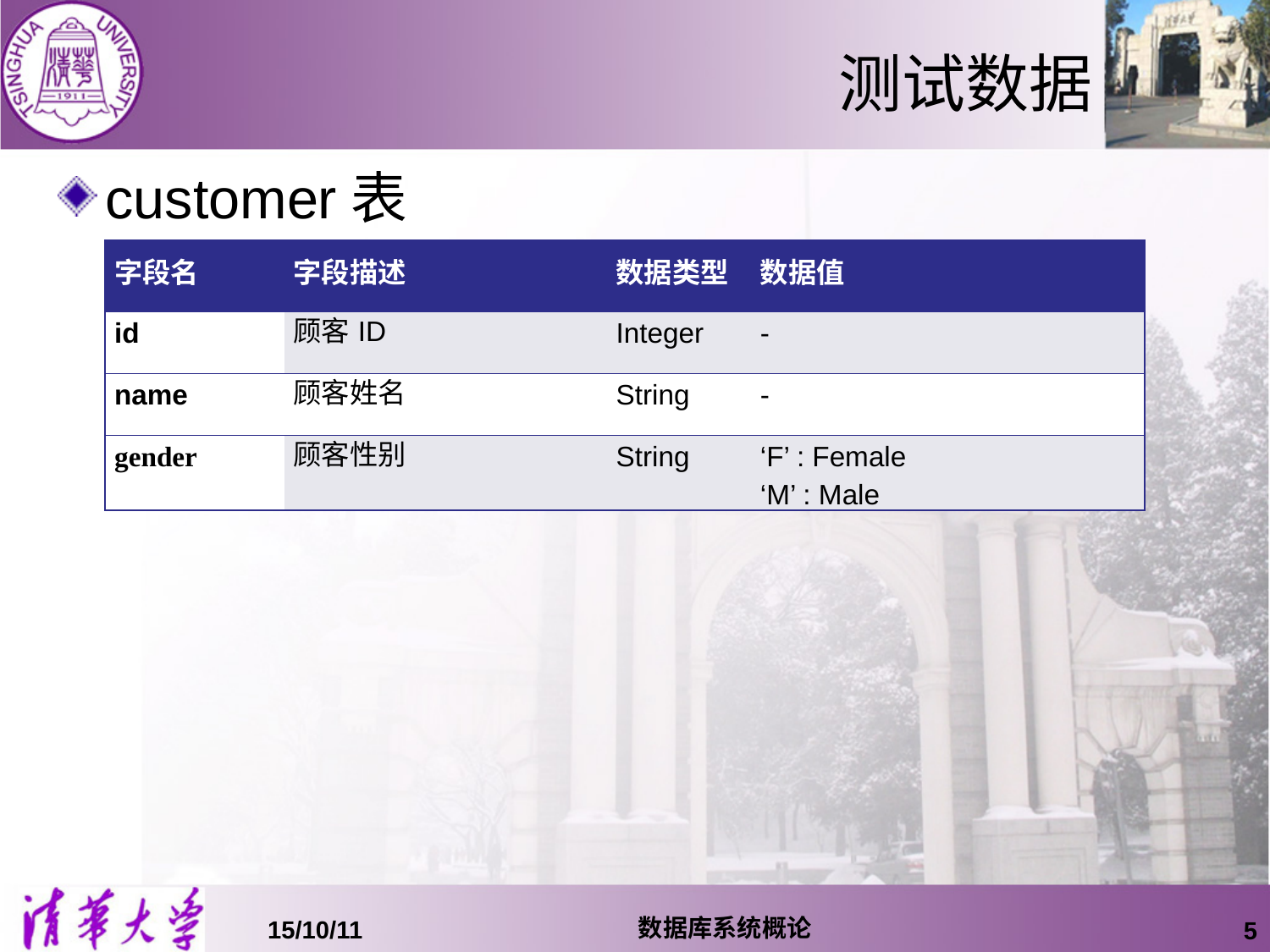

# 测试数据
customer表

| 字段名 | 字段描述 | 数据类型 | 数据值 |
| --- | --- | --- | --- |
| id | 顾客ID | Integer | - |
| name | 顾客姓名 | String | - |
| gender | 顾客性别 | String | ‘F’ : Female ‘M’ : Male |
数据库系统概论
15/10/11
5